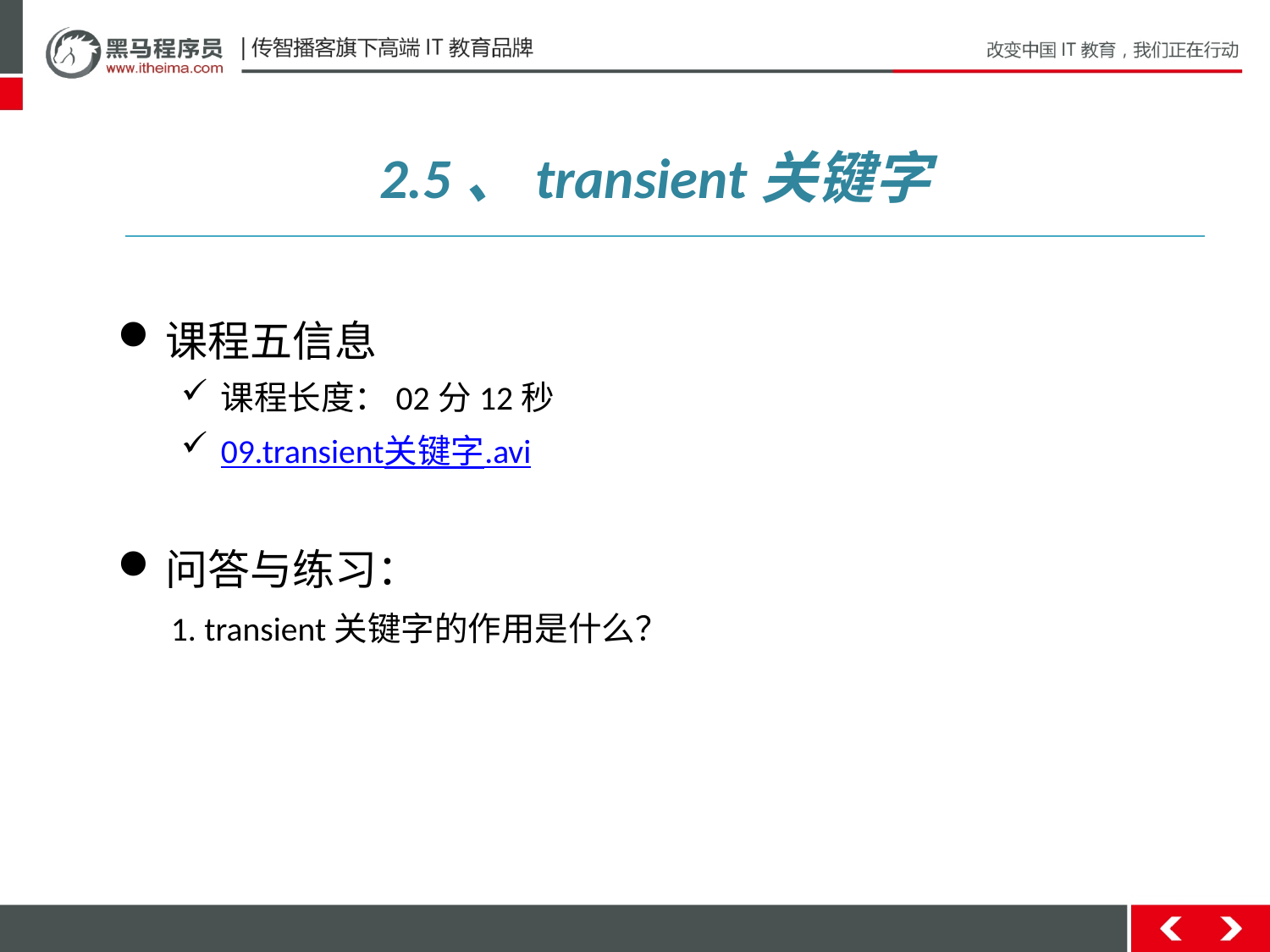

2.5、transient关键字

课程五信息
课程长度：02分12秒
09.transient关键字.avi

问答与练习：
       1. transient关键字的作用是什么？